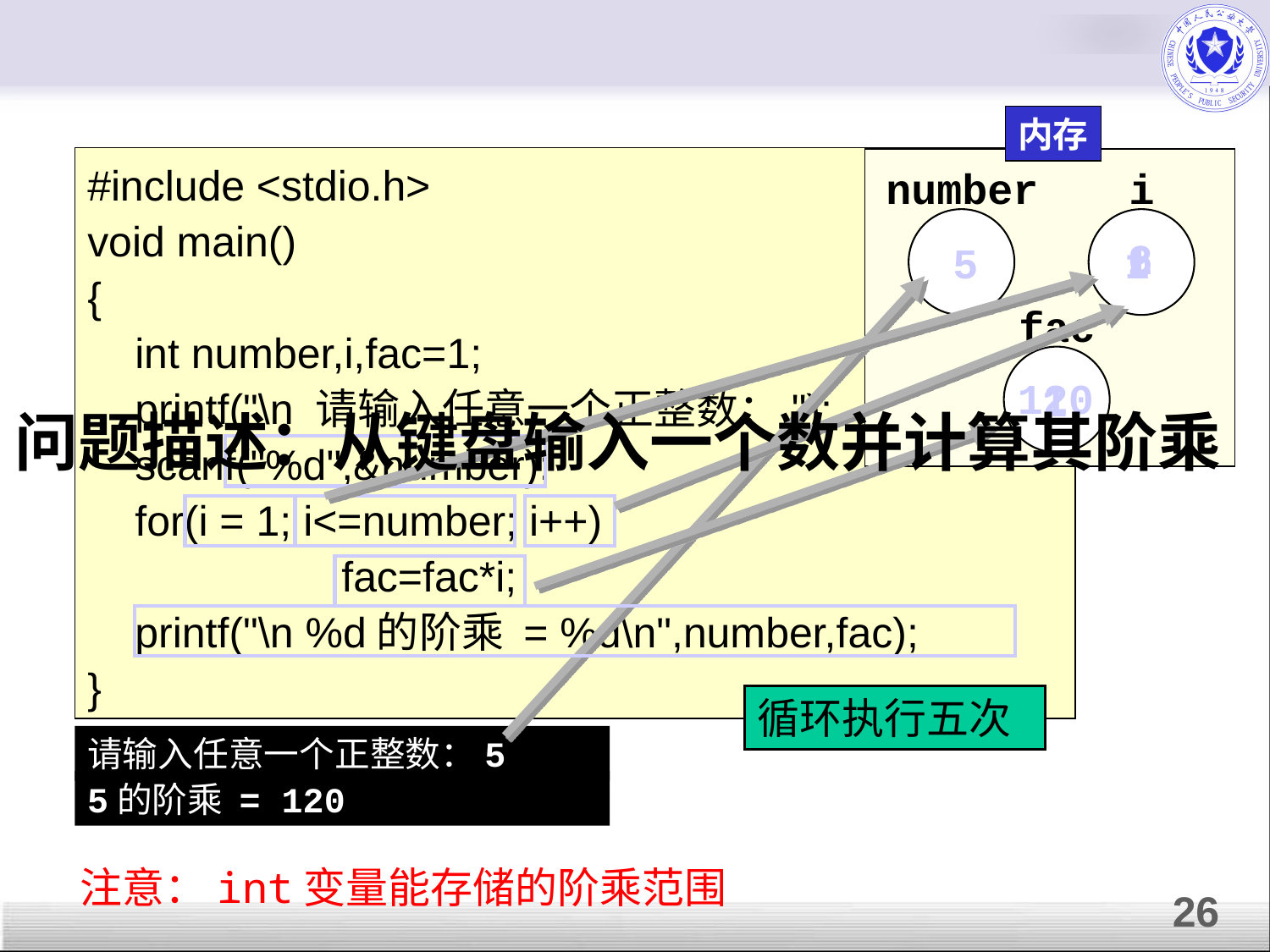

内存

#include <stdio.h>
void main()
{
    int number,i,fac=1;
    printf("\n 请输入任意一个正整数：");
    scanf("%d",&number);
    for(i = 1; i<=number; i++)
		fac=fac*i;
    printf("\n %d的阶乘 = %d\n",number,fac);
}
number

i

2
6
5
1

fac

120
1
问题描述：从键盘输入一个数并计算其阶乘

循环执行五次
请输入任意一个正整数：5
5的阶乘 = 120
注意：int变量能存储的阶乘范围